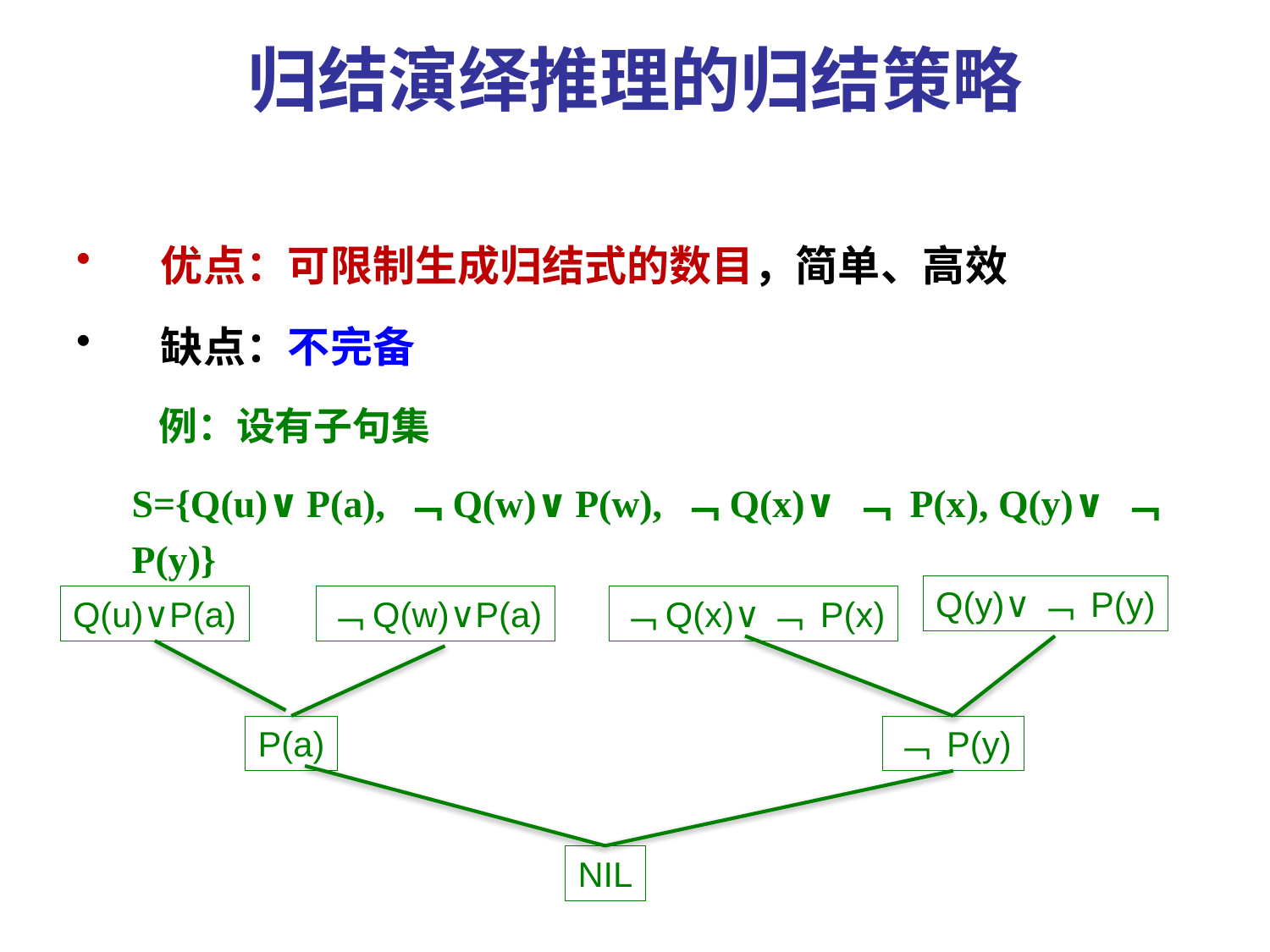

# 归结演绎推理的归结策略
优点：可限制生成归结式的数目，简单、高效
缺点：不完备
  例：设有子句集
S={Q(u)∨P(a), ﹁Q(w)∨P(w), ﹁Q(x)∨﹁ P(x), Q(y)∨﹁ P(y)}
Q(y)∨﹁ P(y)
Q(u)∨P(a)
﹁Q(w)∨P(a)
﹁Q(x)∨﹁ P(x)
P(a)
﹁ P(y)
NIL